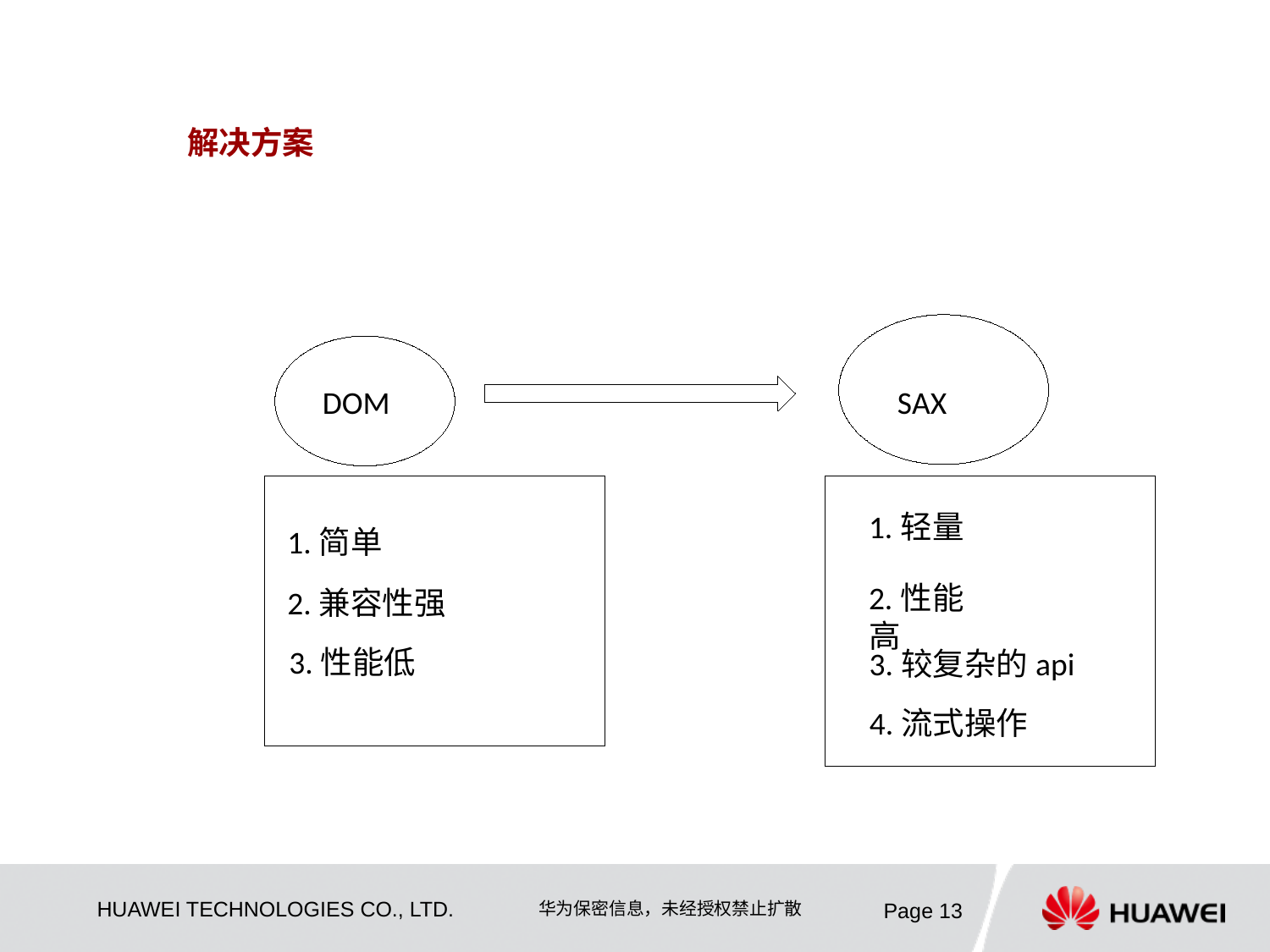

解决方案

DOM

SAX

1.轻量
1.简单
2.性能高
2.兼容性强
3.性能低
3.较复杂的api
4.流式操作